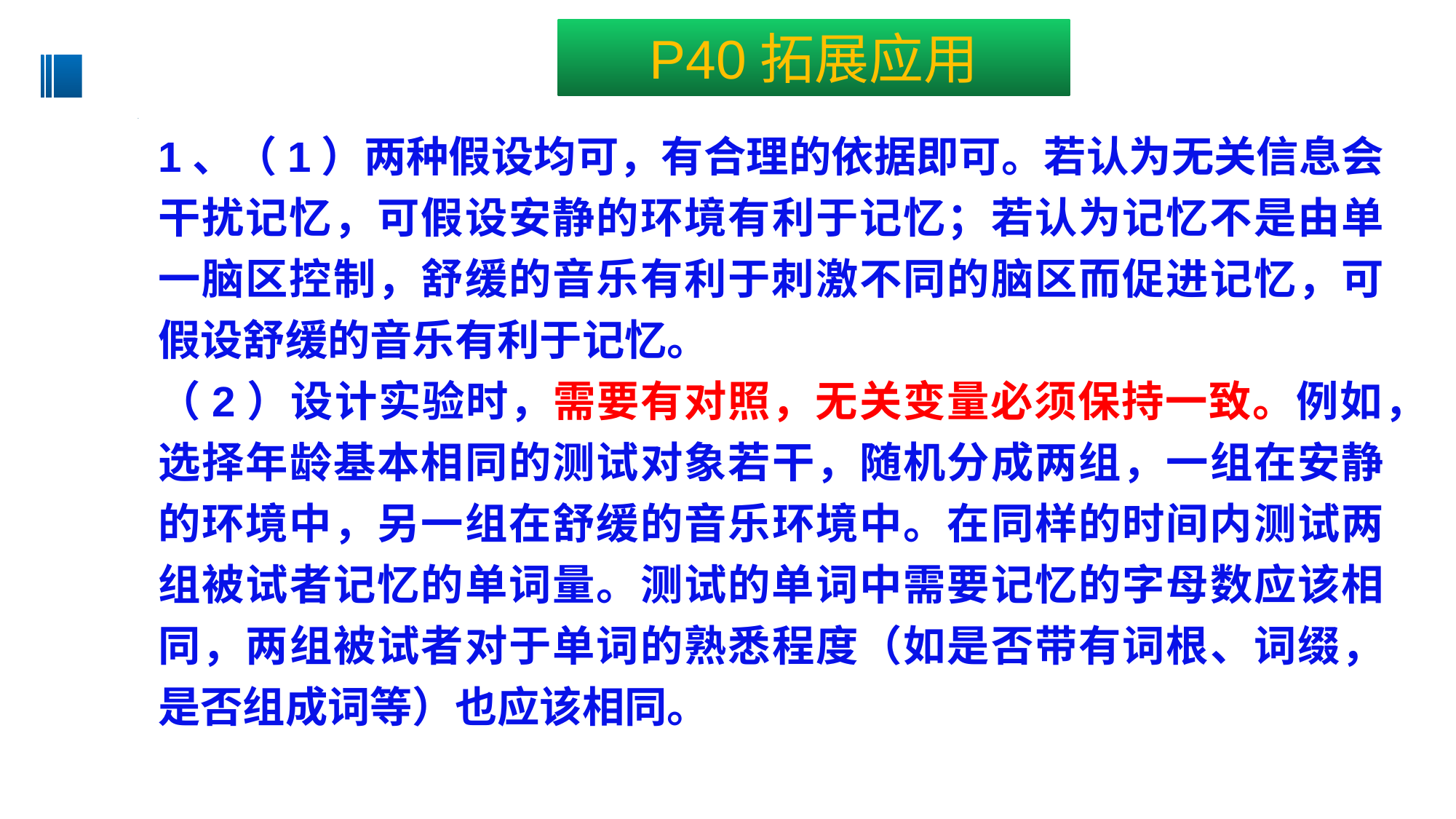

P40拓展应用
1、（1）两种假设均可，有合理的依据即可。若认为无关信息会干扰记忆，可假设安静的环境有利于记忆；若认为记忆不是由单一脑区控制，舒缓的音乐有利于刺激不同的脑区而促进记忆，可假设舒缓的音乐有利于记忆。
（2）设计实验时，需要有对照，无关变量必须保持一致。例如，选择年龄基本相同的测试对象若干，随机分成两组，一组在安静的环境中，另一组在舒缓的音乐环境中。在同样的时间内测试两组被试者记忆的单词量。测试的单词中需要记忆的字母数应该相同，两组被试者对于单词的熟悉程度（如是否带有词根、词缀，是否组成词等）也应该相同。